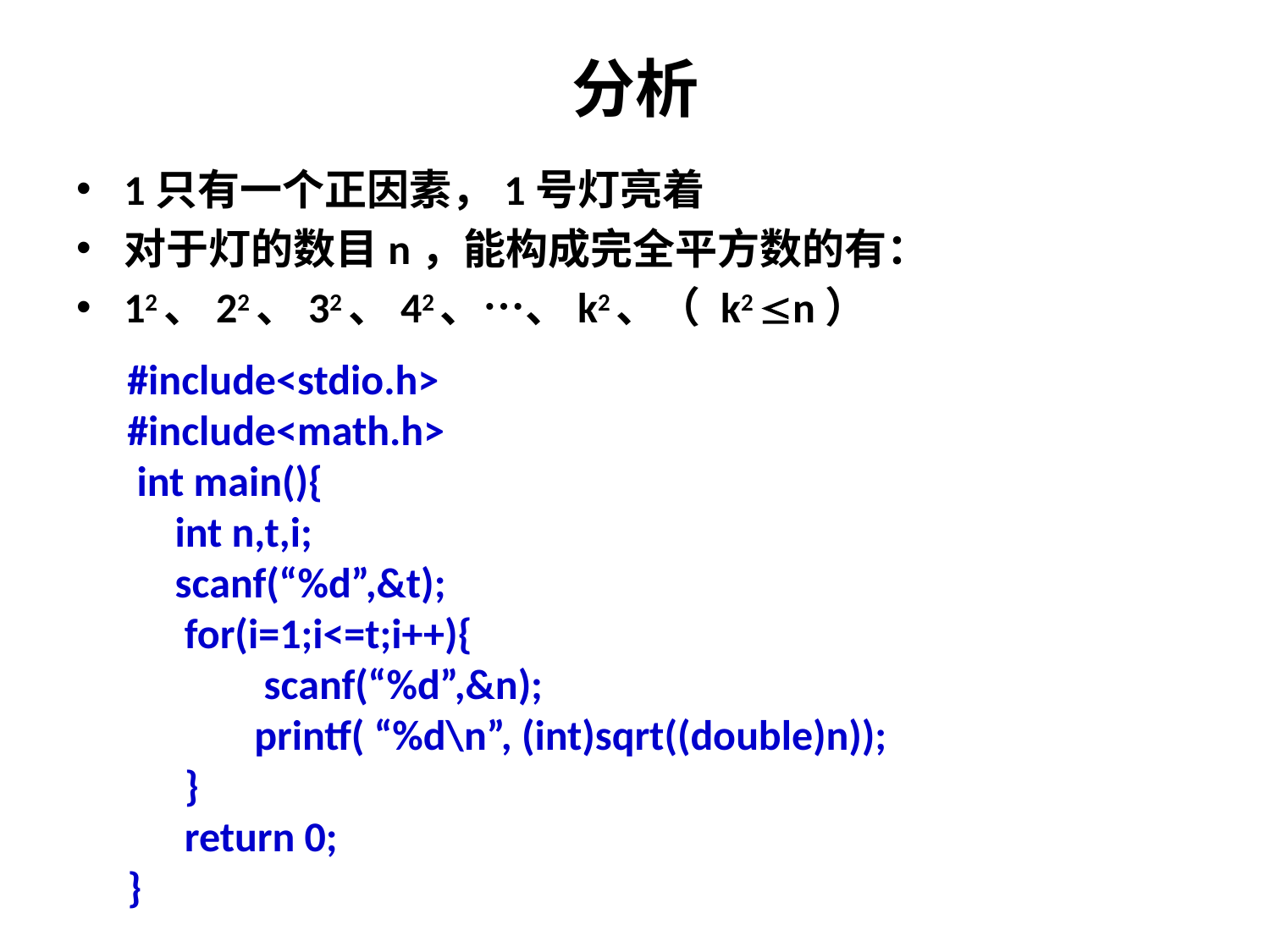

# 分析
1只有一个正因素，1号灯亮着
对于灯的数目n，能构成完全平方数的有：
12、22、32、42、…、k2、（ k2 ≤n）

#include<stdio.h>
#include<math.h>
 int main(){
     int n,t,i;
     scanf(“%d”,&t);
      for(i=1;i<=t;i++){
	 scanf(“%d”,&n);
	printf( “%d\n”, (int)sqrt((double)n));
      }
      return 0;
}